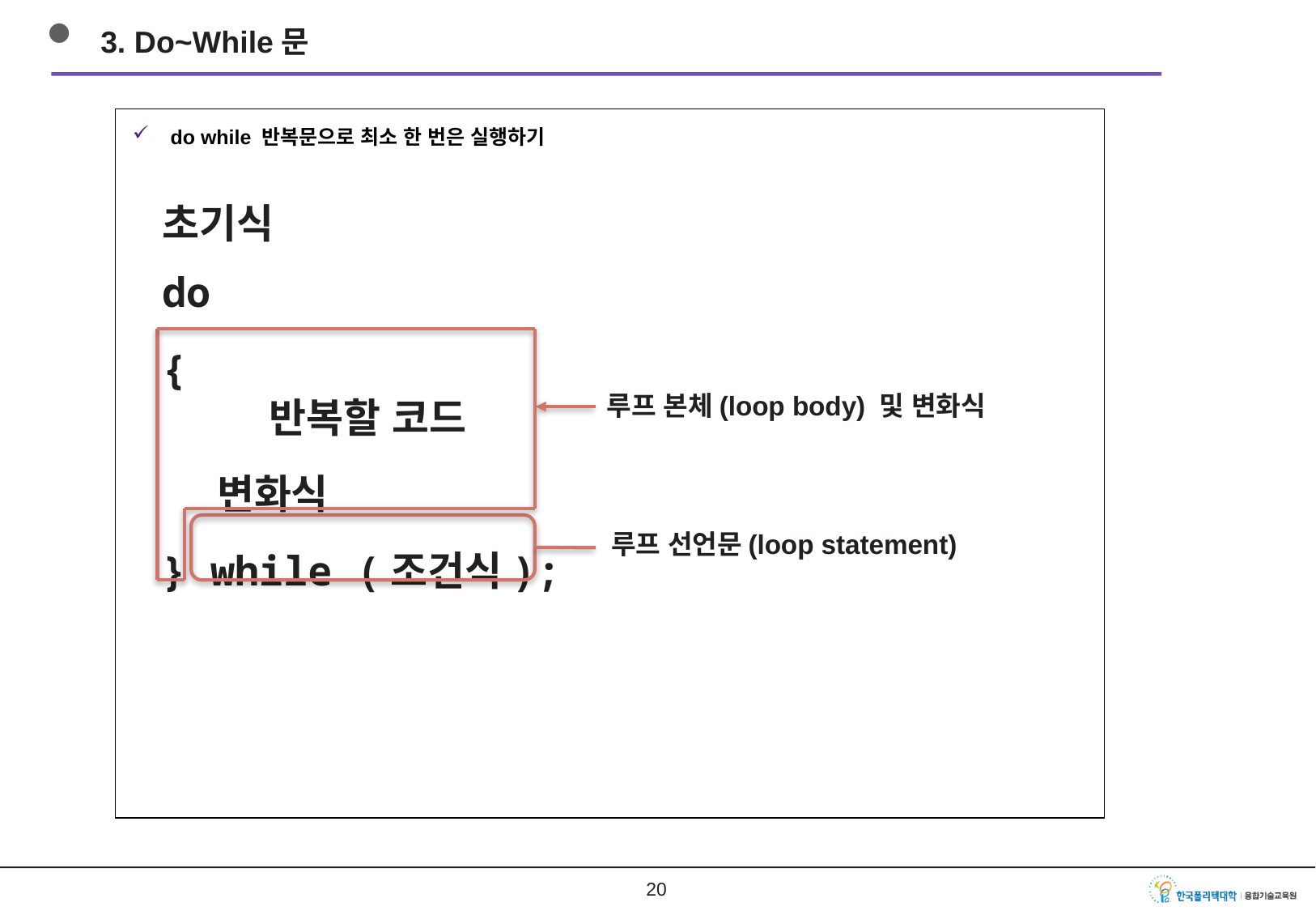

3. Do~While문
do while 반복문으로 최소 한 번은 실행하기
초기식
do
{
    반복할 코드
    변화식
} while (조건식);
루프 본체(loop body) 및 변화식

루프 선언문(loop statement)
20